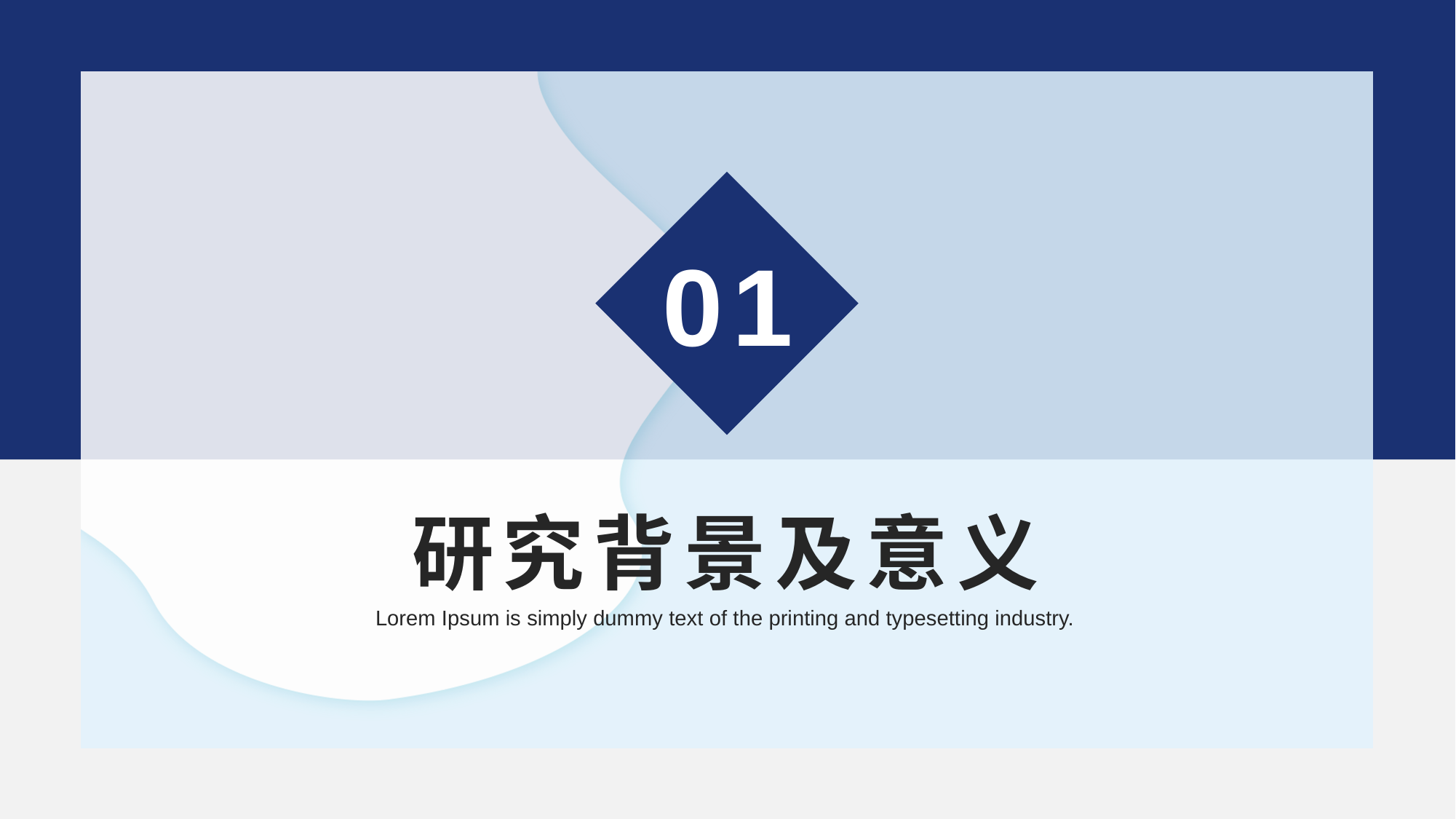

01
研究背景及意义
Lorem Ipsum is simply dummy text of the printing and typesetting industry.